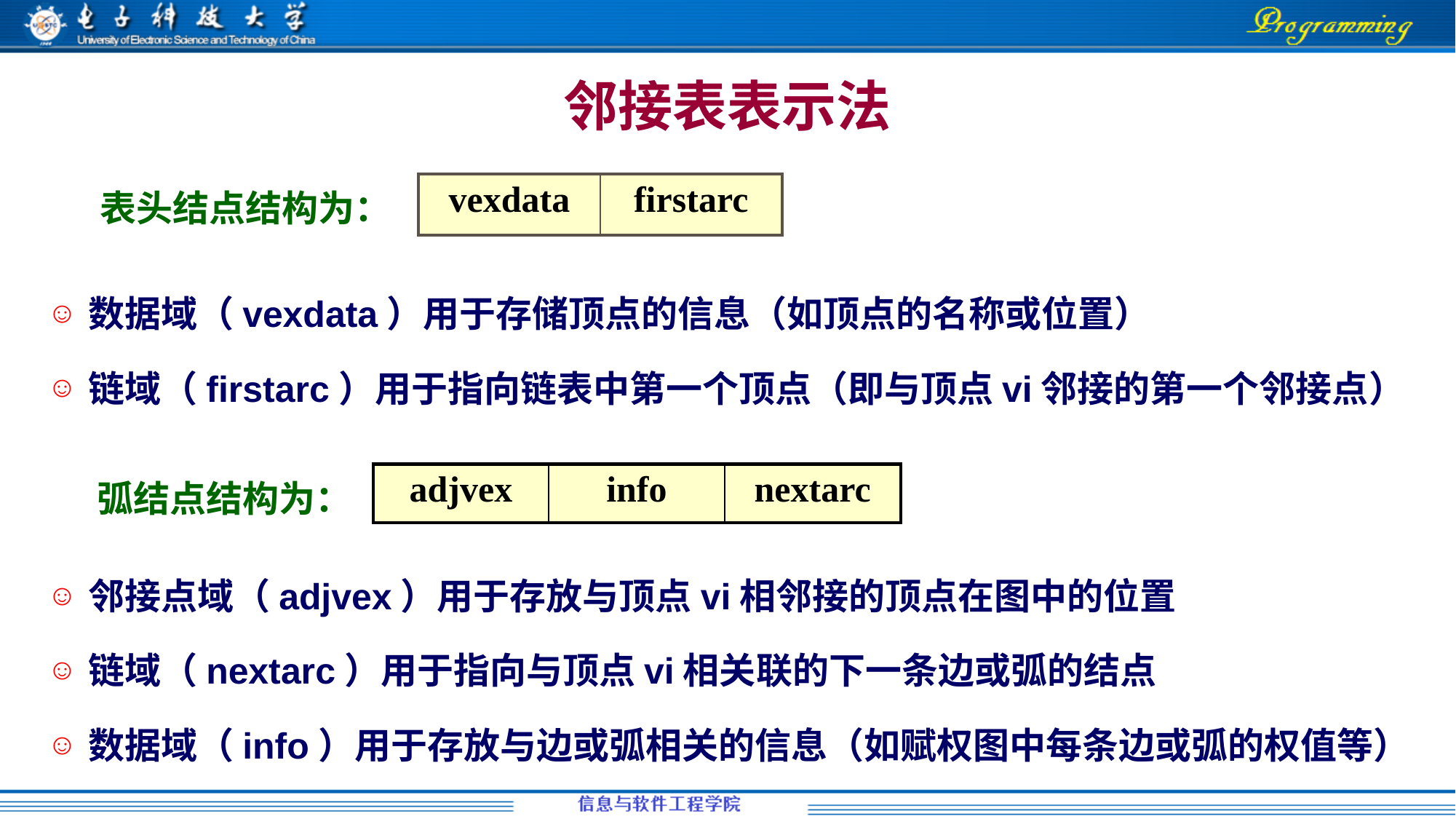

# 邻接表表示法
| vexdata | firstarc |
| --- | --- |
表头结点结构为：
数据域（vexdata）用于存储顶点的信息（如顶点的名称或位置）
链域（firstarc）用于指向链表中第一个顶点（即与顶点vi邻接的第一个邻接点）
| adjvex | info | nextarc |
| --- | --- | --- |
弧结点结构为：
邻接点域（adjvex）用于存放与顶点vi相邻接的顶点在图中的位置
链域（nextarc）用于指向与顶点vi相关联的下一条边或弧的结点
数据域（info）用于存放与边或弧相关的信息（如赋权图中每条边或弧的权值等）